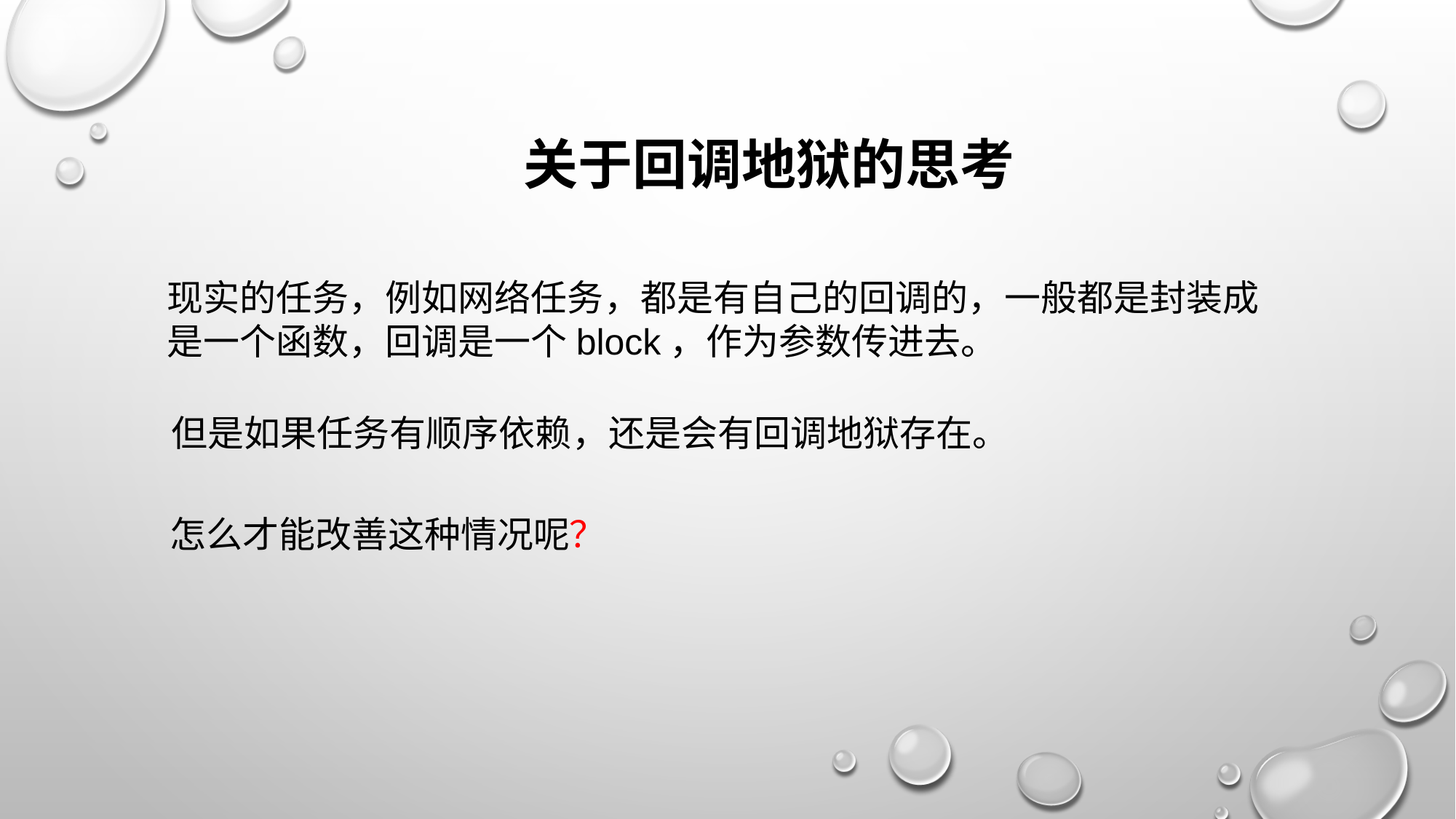

关于回调地狱的思考
现实的任务，例如网络任务，都是有自己的回调的，一般都是封装成是一个函数，回调是一个block，作为参数传进去。
但是如果任务有顺序依赖，还是会有回调地狱存在。
怎么才能改善这种情况呢？